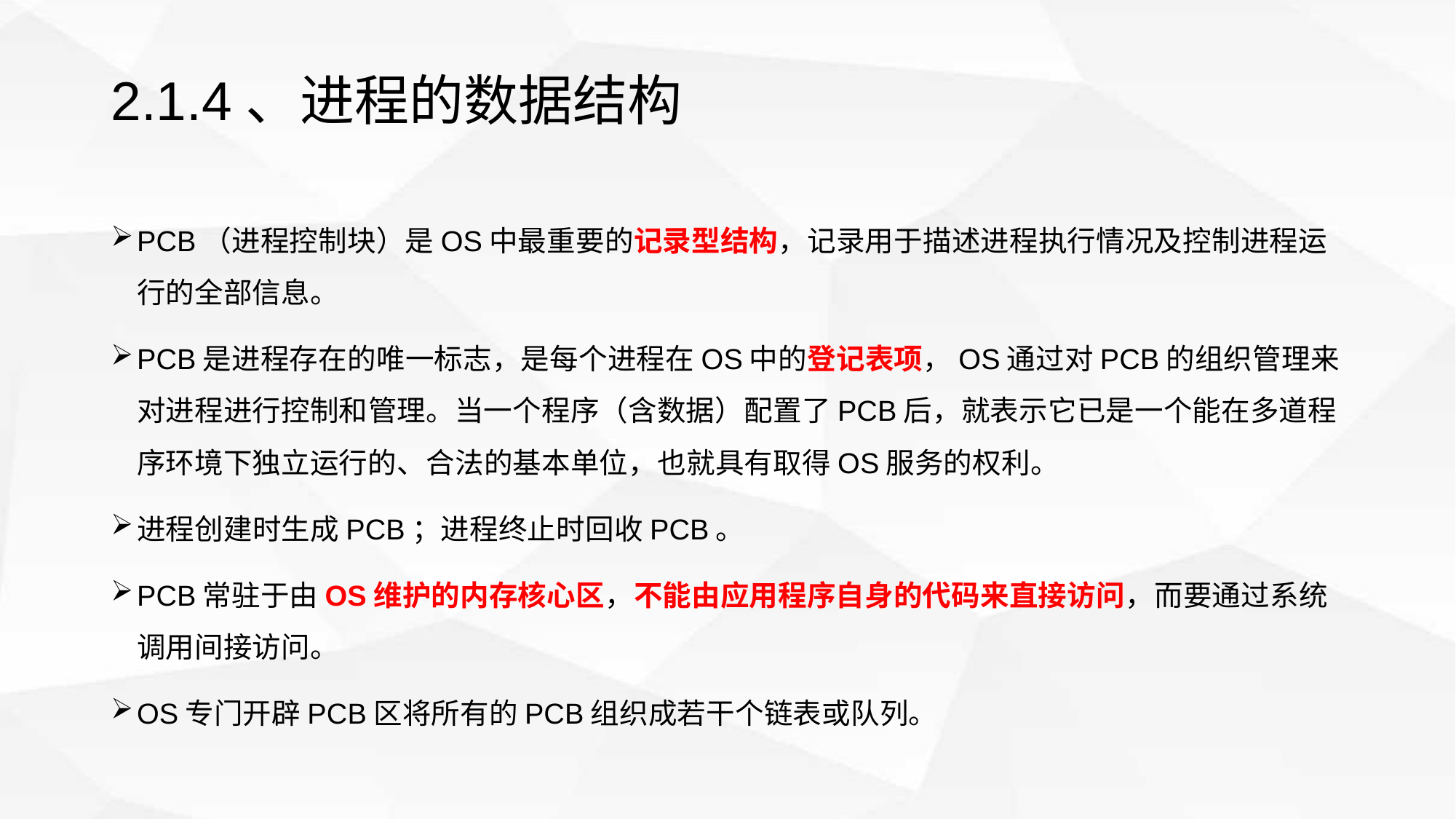

# 2.1.4、进程的数据结构
PCB（进程控制块）是OS中最重要的记录型结构，记录用于描述进程执行情况及控制进程运行的全部信息。
PCB是进程存在的唯一标志，是每个进程在OS中的登记表项，OS通过对PCB的组织管理来对进程进行控制和管理。当一个程序（含数据）配置了PCB后，就表示它已是一个能在多道程序环境下独立运行的、合法的基本单位，也就具有取得OS服务的权利。
进程创建时生成PCB；进程终止时回收PCB。
PCB常驻于由OS维护的内存核心区，不能由应用程序自身的代码来直接访问，而要通过系统调用间接访问。
OS专门开辟PCB区将所有的PCB组织成若干个链表或队列。